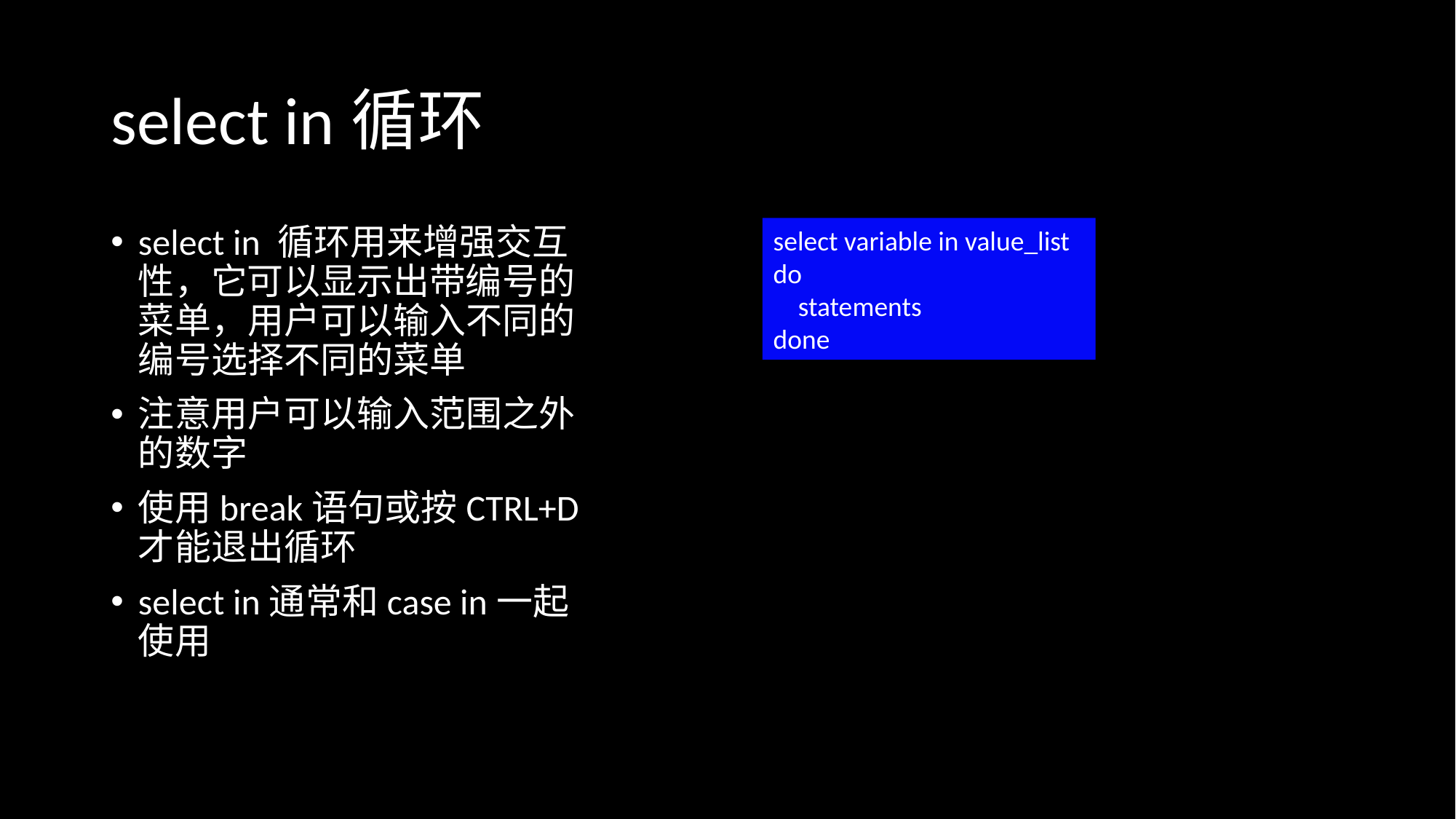

# select in循环
select in 循环用来增强交互性，它可以显示出带编号的菜单，用户可以输入不同的编号选择不同的菜单
注意用户可以输入范围之外的数字
使用break语句或按CTRL+D才能退出循环
select in通常和case in一起使用
select variable in value_list
do
    statements
done